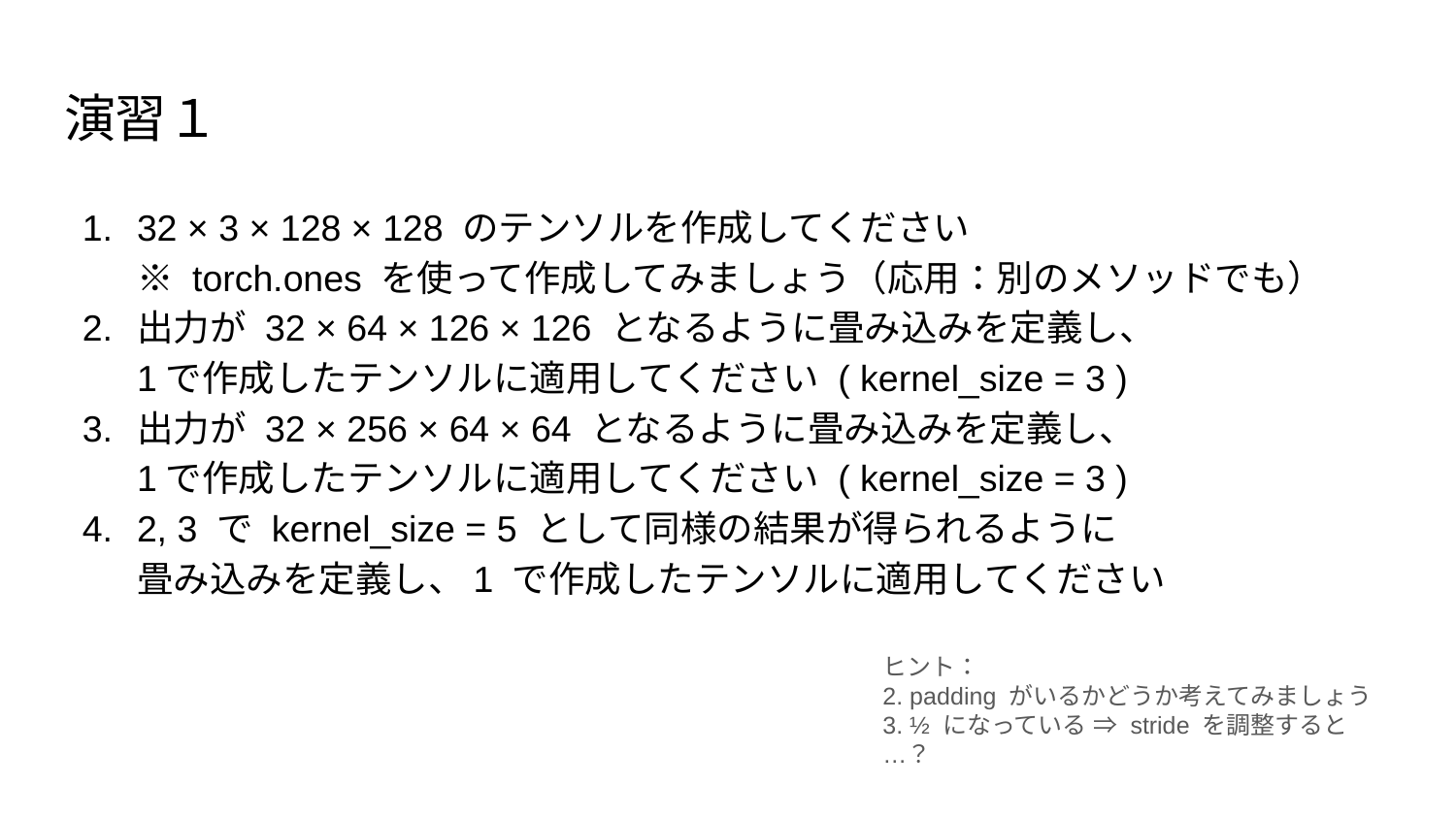

# 演習１
32 × 3 × 128 × 128 のテンソルを作成してください
※ torch.ones を使って作成してみましょう（応用：別のメソッドでも）
出力が 32 × 64 × 126 × 126 となるように畳み込みを定義し、
1で作成したテンソルに適用してください ( kernel_size = 3 )
出力が 32 × 256 × 64 × 64 となるように畳み込みを定義し、
1で作成したテンソルに適用してください ( kernel_size = 3 )
2, 3 で kernel_size = 5 として同様の結果が得られるように
畳み込みを定義し、1 で作成したテンソルに適用してください
ヒント：
2. padding がいるかどうか考えてみましょう
3. ½ になっている ⇒ stride を調整すると…？